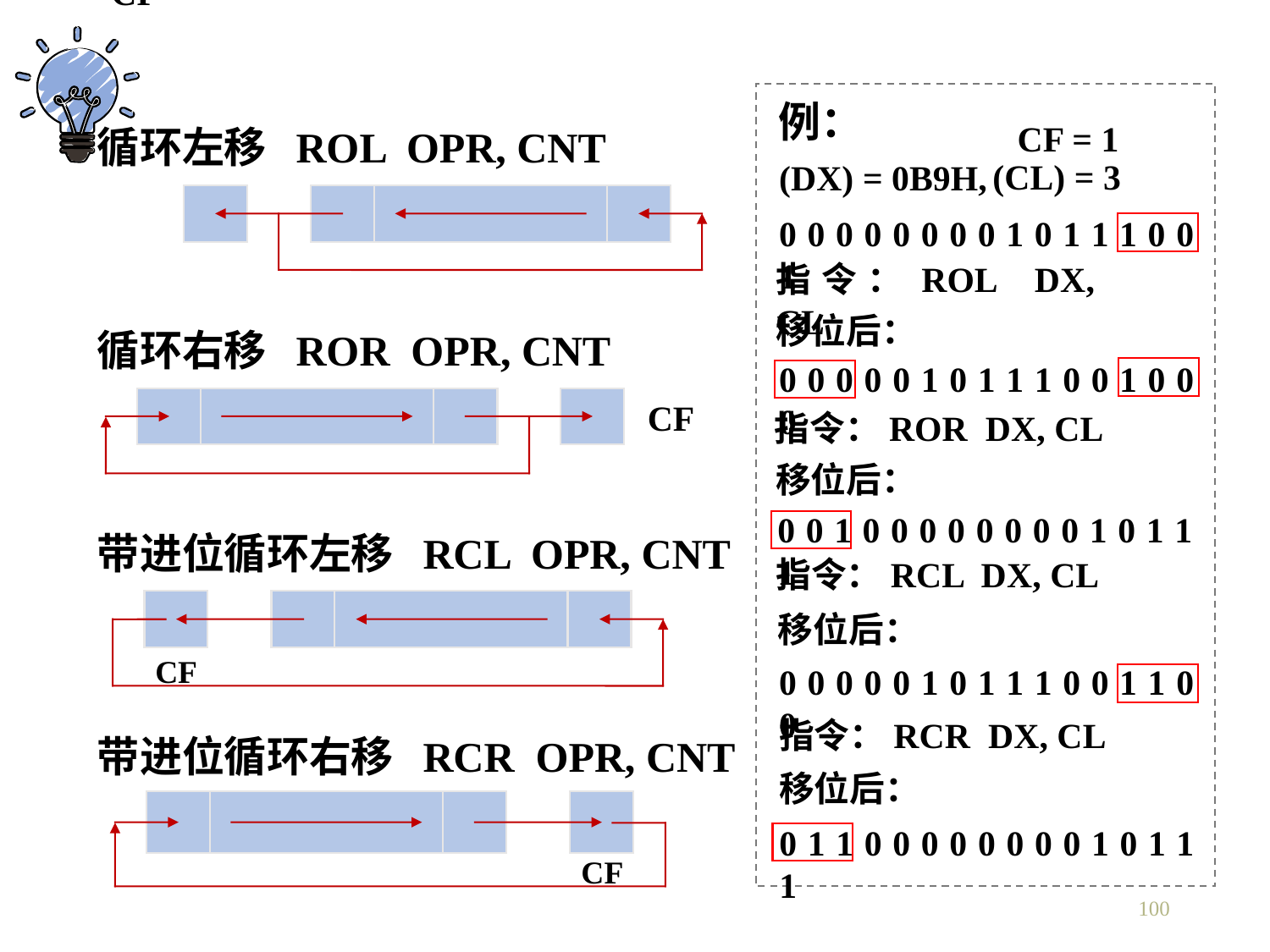

例：
CF = 1
循环左移  ROL  OPR, CNT

循环右移  ROR  OPR, CNT

带进位循环左移  RCL  OPR, CNT

带进位循环右移  RCR  OPR, CNT

(CL) = 3
(DX) = 0B9H,
CF

0 0 0 0 0 0 0 0 1 0 1 1 1 0 0 1

指令：ROL  DX, CL
移位后：
0 0 0 0 0 1 0 1 1 1 0 0 1 0 0 0

CF

指令：ROR  DX, CL
移位后：
0 0 1 0 0 0 0 0 0 0 0 1 0 1 1 1

指令：RCL  DX, CL

  CF

移位后：
0 0 0 0 0 1 0 1 1 1 0 0 1 1 0 0

指令：RCR  DX, CL
移位后：

CF

0 1 1 0 0 0 0 0 0 0 0 1 0 1 1 1

100